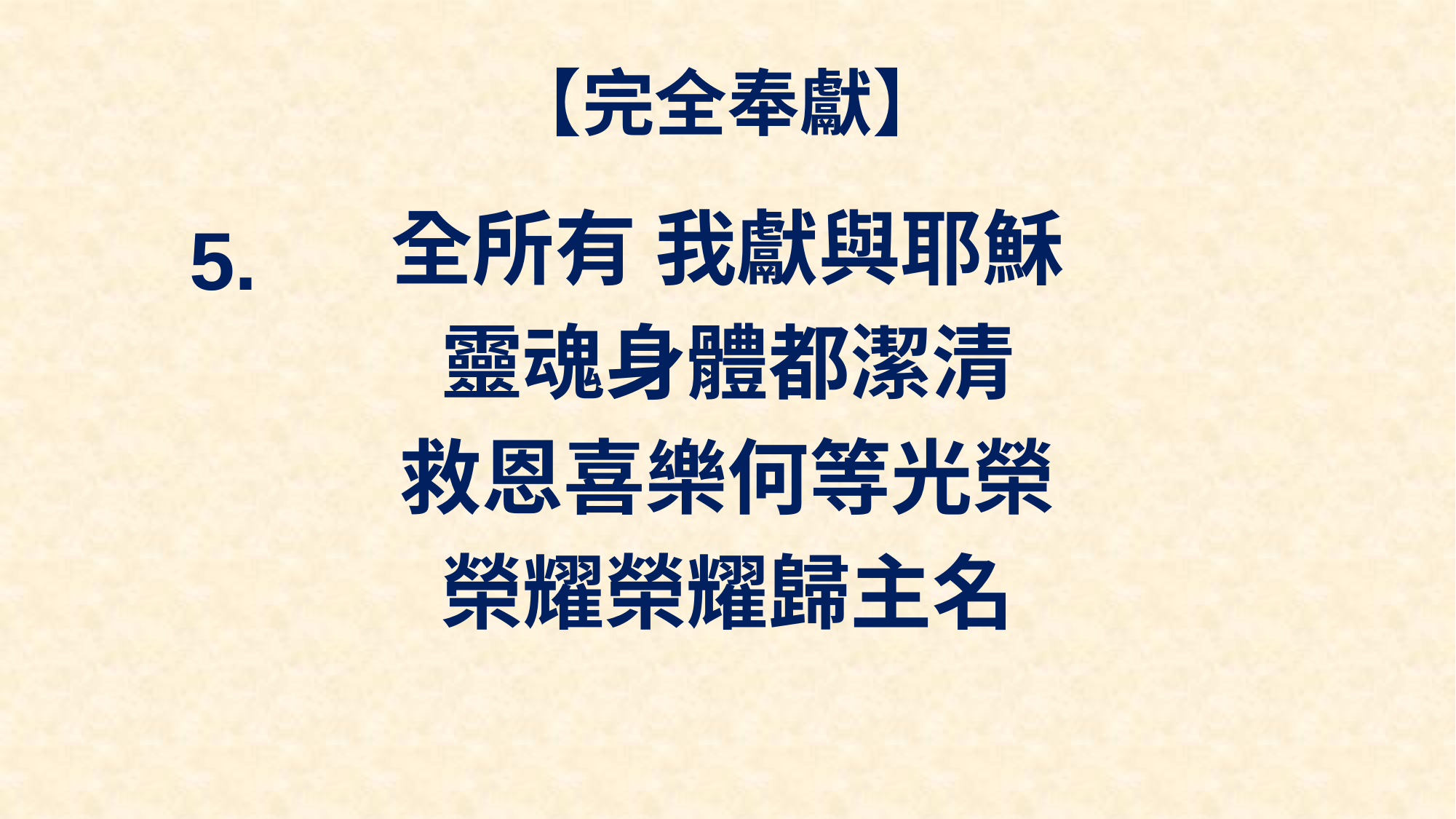

# 【完全奉獻】
全所有 我獻與耶穌
靈魂身體都潔清
救恩喜樂何等光榮
榮耀榮耀歸主名
5.